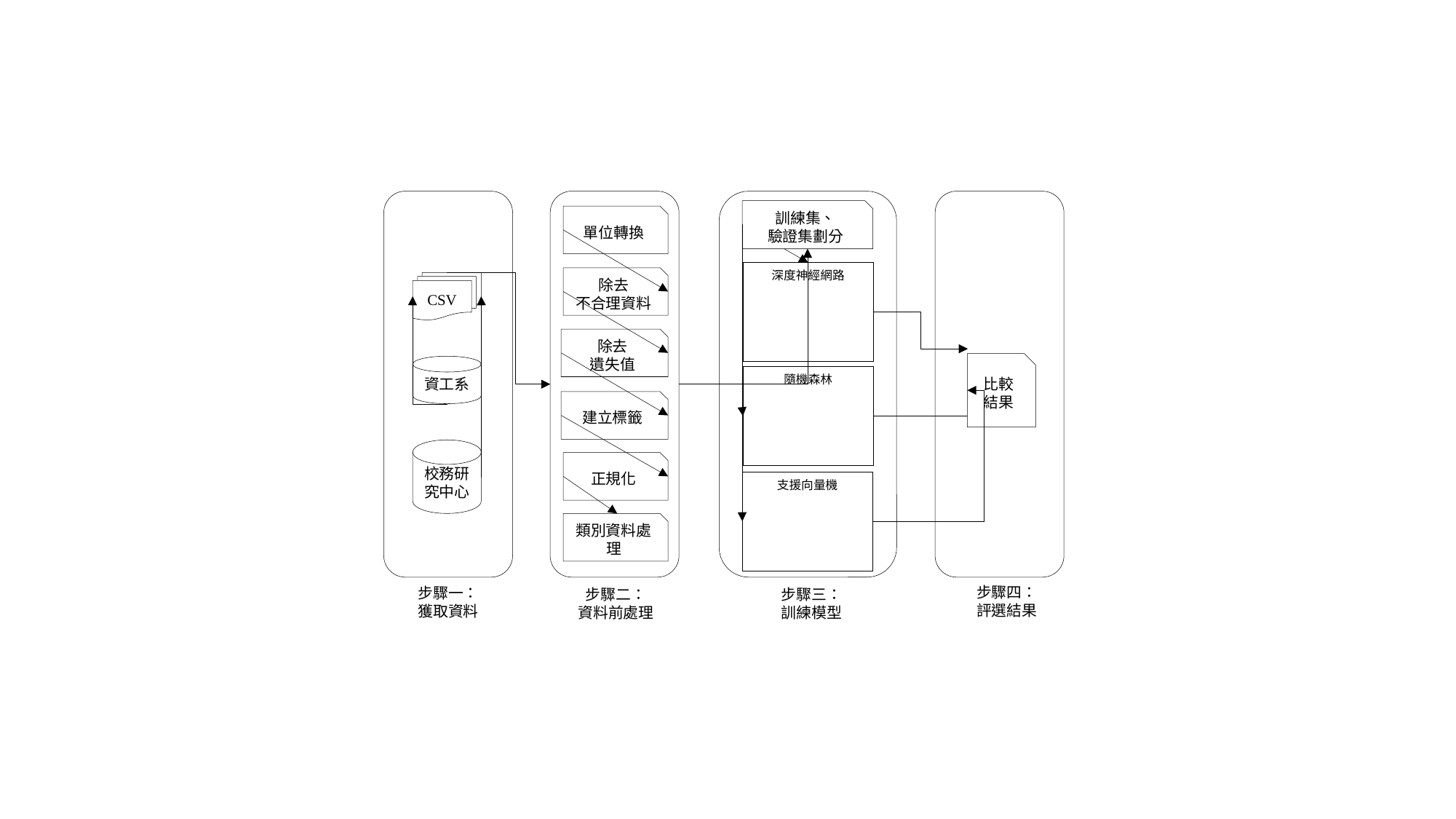

訓練集、
驗證集劃分
單位轉換
深度神經網路
除去
不合理資料
CSV
除去
遺失值
比較結果
資工系
比較結果
隨機森林

建立標籤
校務研究中心
正規化
支援向量機

類別資料處理
步驟四：
評選結果
步驟一：
獲取資料
步驟二：
資料前處理
步驟三：
訓練模型